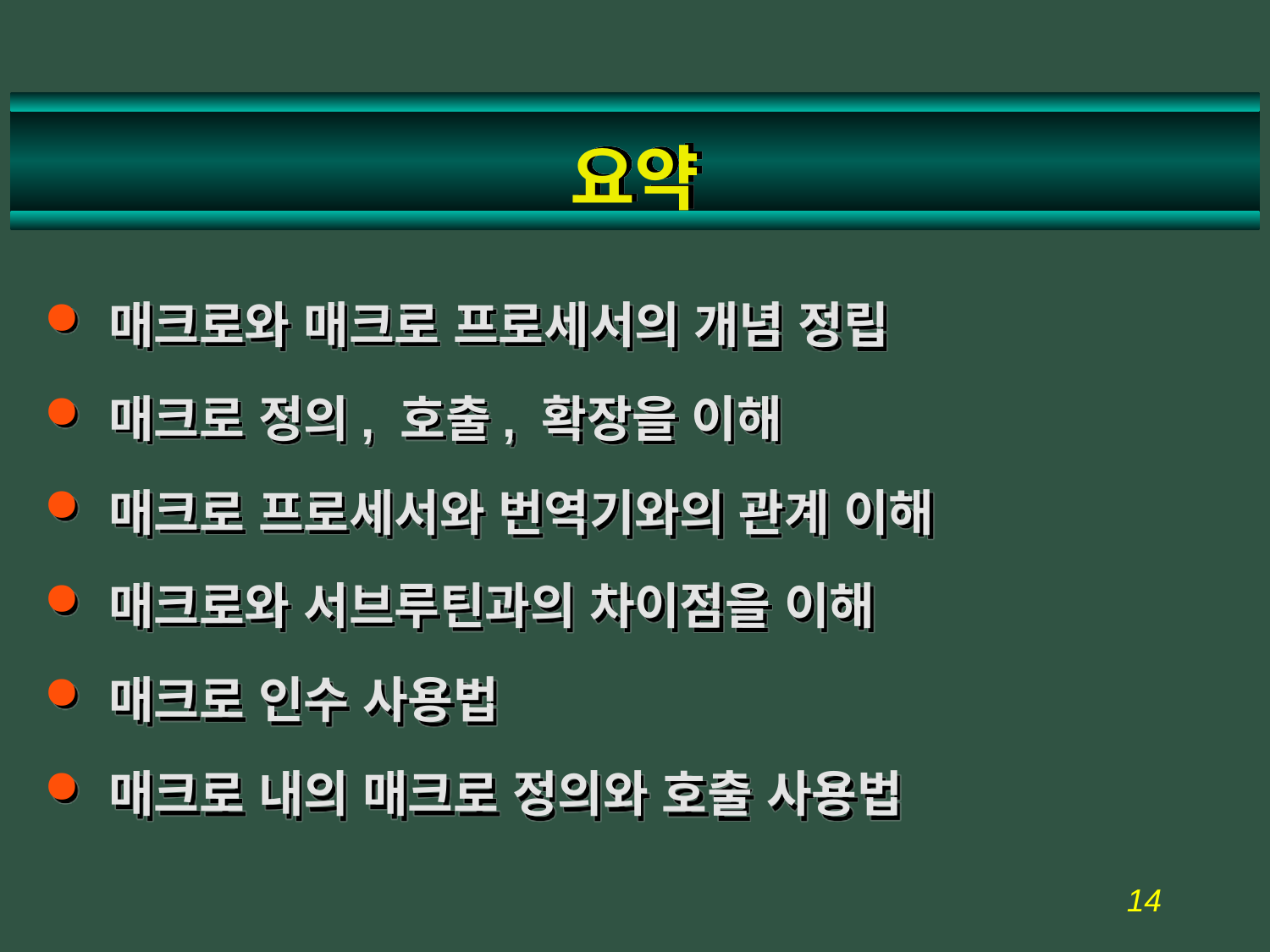

# 요약
매크로와 매크로 프로세서의 개념 정립
매크로 정의, 호출, 확장을 이해
매크로 프로세서와 번역기와의 관계 이해
매크로와 서브루틴과의 차이점을 이해
매크로 인수 사용법
매크로 내의 매크로 정의와 호출 사용법
14